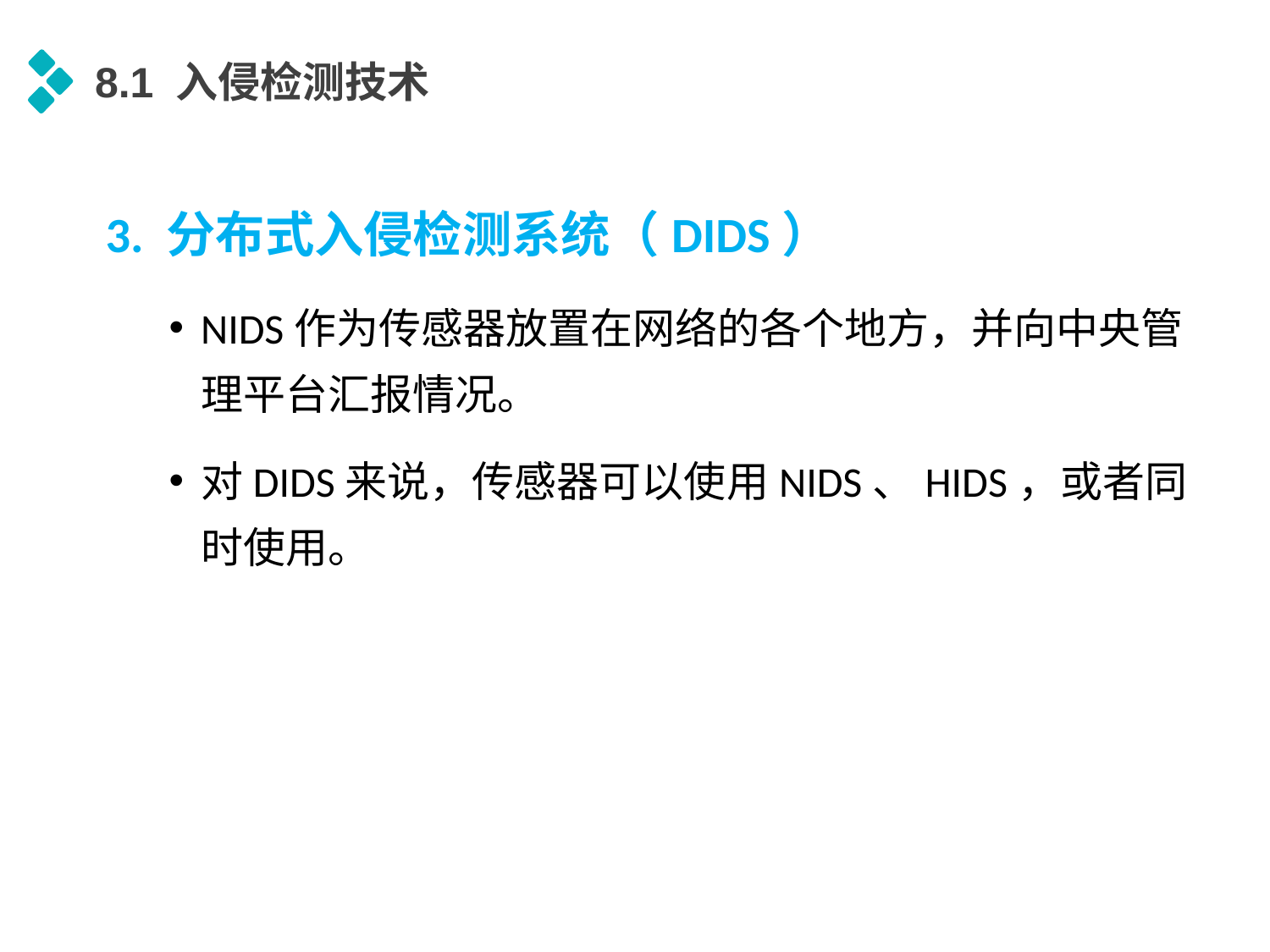

8.1 入侵检测技术

3. 分布式入侵检测系统（DIDS）
NIDS作为传感器放置在网络的各个地方，并向中央管理平台汇报情况。
对DIDS来说，传感器可以使用NIDS、HIDS，或者同时使用。